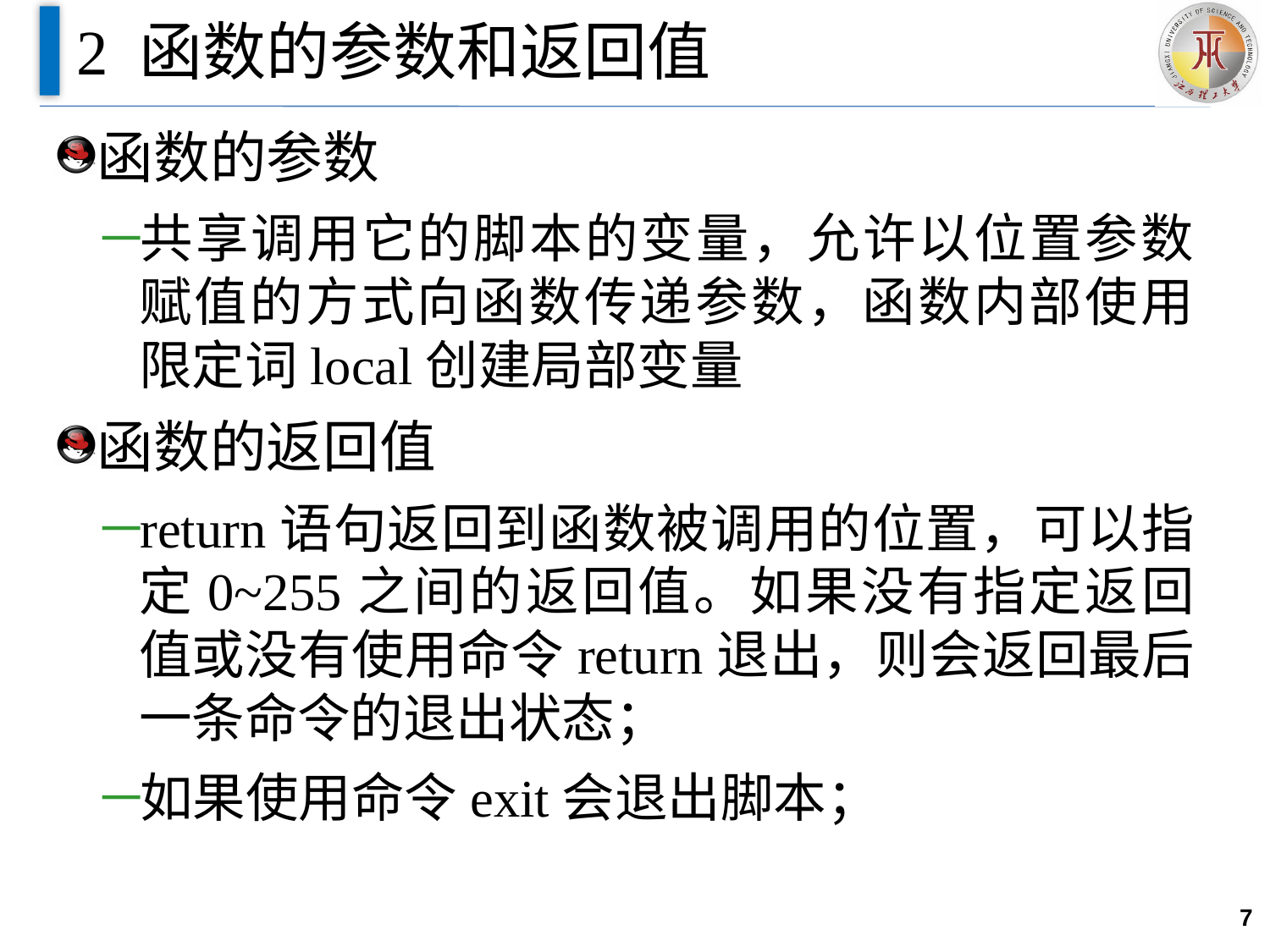

# 2 函数的参数和返回值
函数的参数
共享调用它的脚本的变量，允许以位置参数赋值的方式向函数传递参数，函数内部使用限定词local创建局部变量
函数的返回值
return语句返回到函数被调用的位置，可以指定0~255之间的返回值。如果没有指定返回值或没有使用命令return退出，则会返回最后一条命令的退出状态；
如果使用命令exit会退出脚本；

7